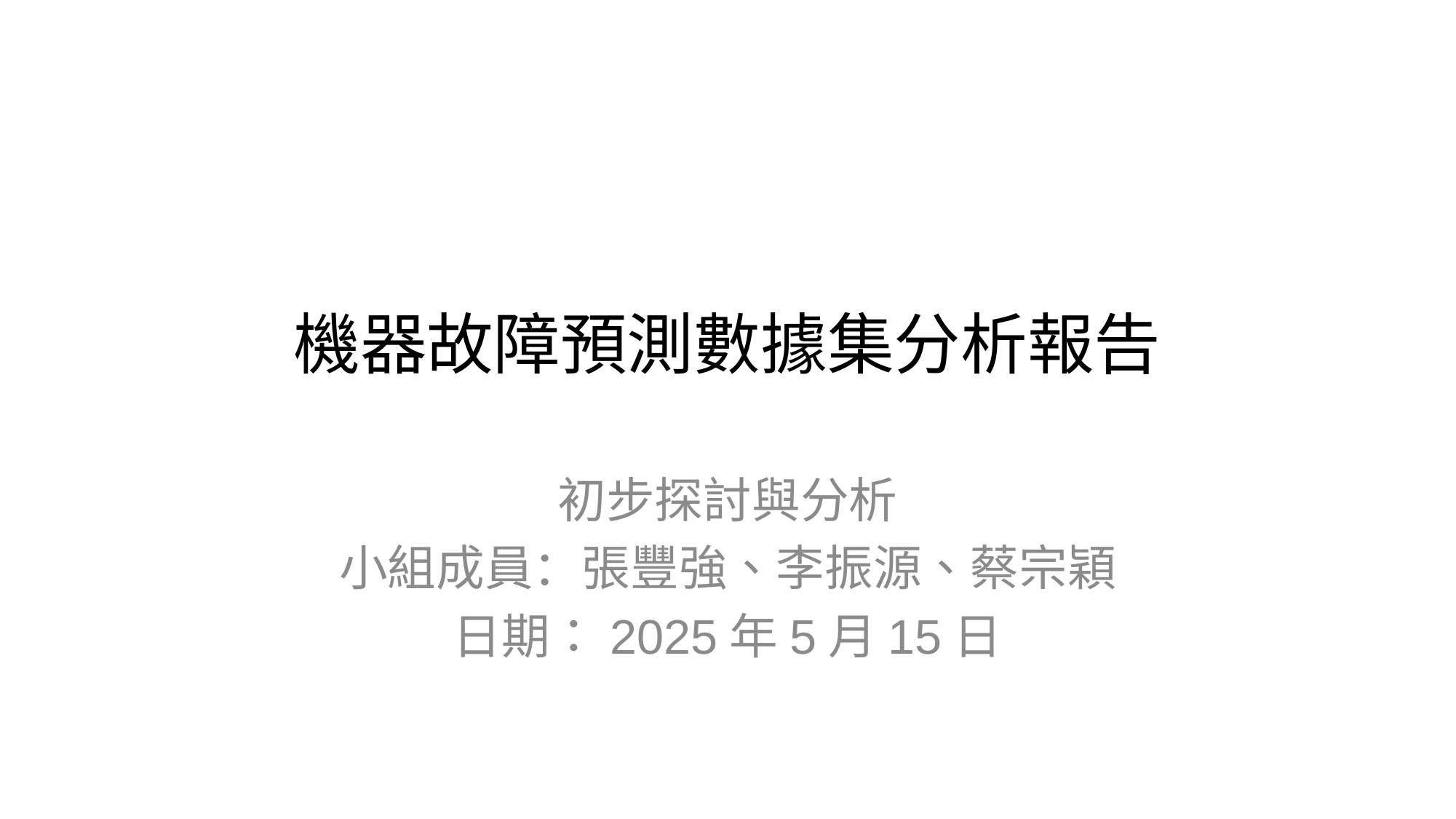

# 機器故障預測數據集分析報告
初步探討與分析
小組成員：張豐強、李振源、蔡宗穎
日期：2025年5月15日